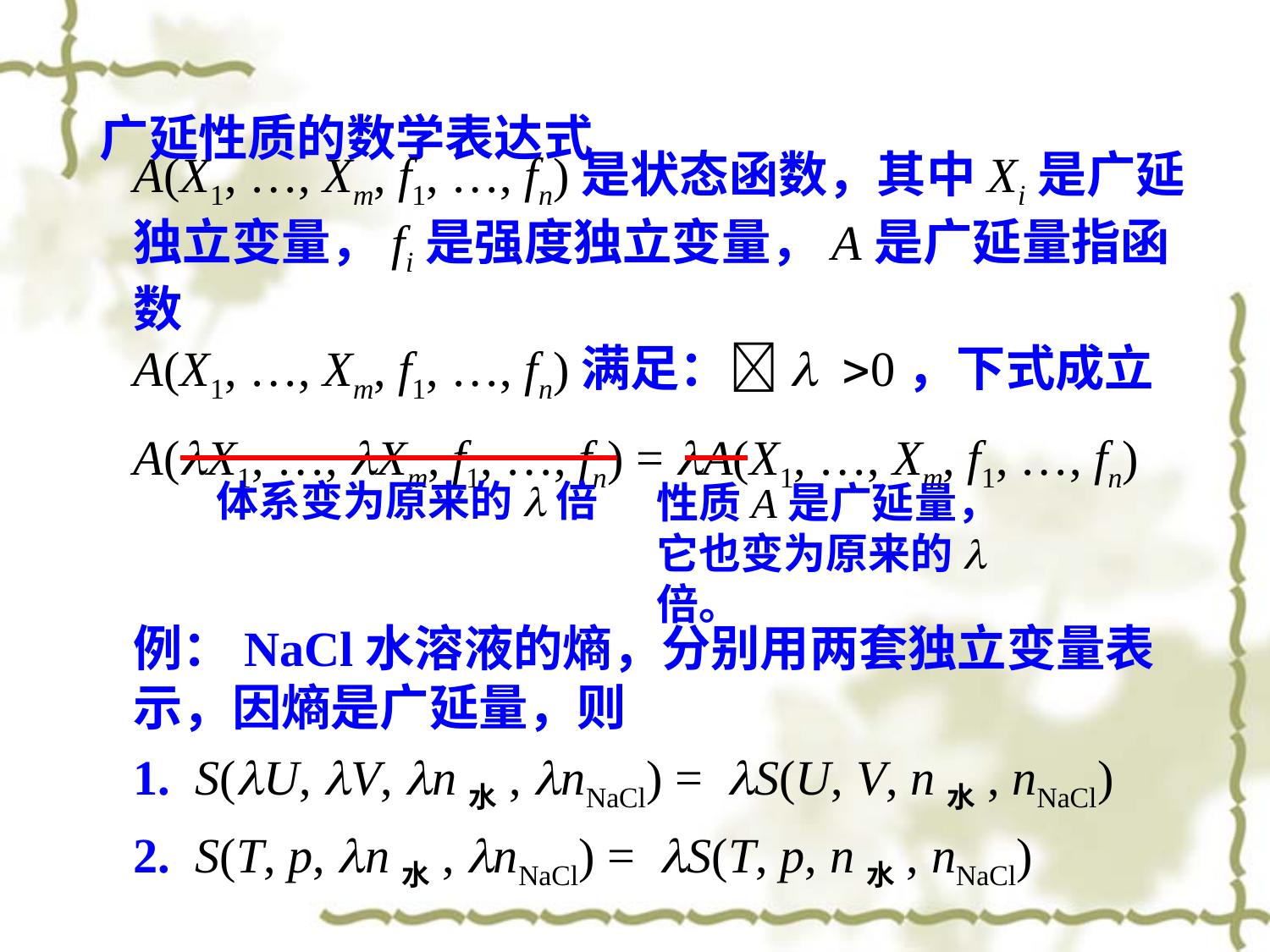

广延性质的数学表达式
A(X1, …, Xm, f1, …, fn)是状态函数，其中Xi是广延独立变量，fi是强度独立变量，A是广延量指函数
A(X1, …, Xm, f1, …, fn)满足：∀λ >0，下式成立
A(λX1, …, λXm, f1, …, fn) = λA(X1, …, Xm, f1, …, fn)
体系变为原来的λ倍
性质A是广延量，它也变为原来的λ倍。
例：NaCl水溶液的熵，分别用两套独立变量表示，因熵是广延量，则
1.  S(λU, λV, λn水, λnNaCl) = λS(U, V, n水, nNaCl)
2.  S(T, p, λn水, λnNaCl) = λS(T, p, n水, nNaCl)